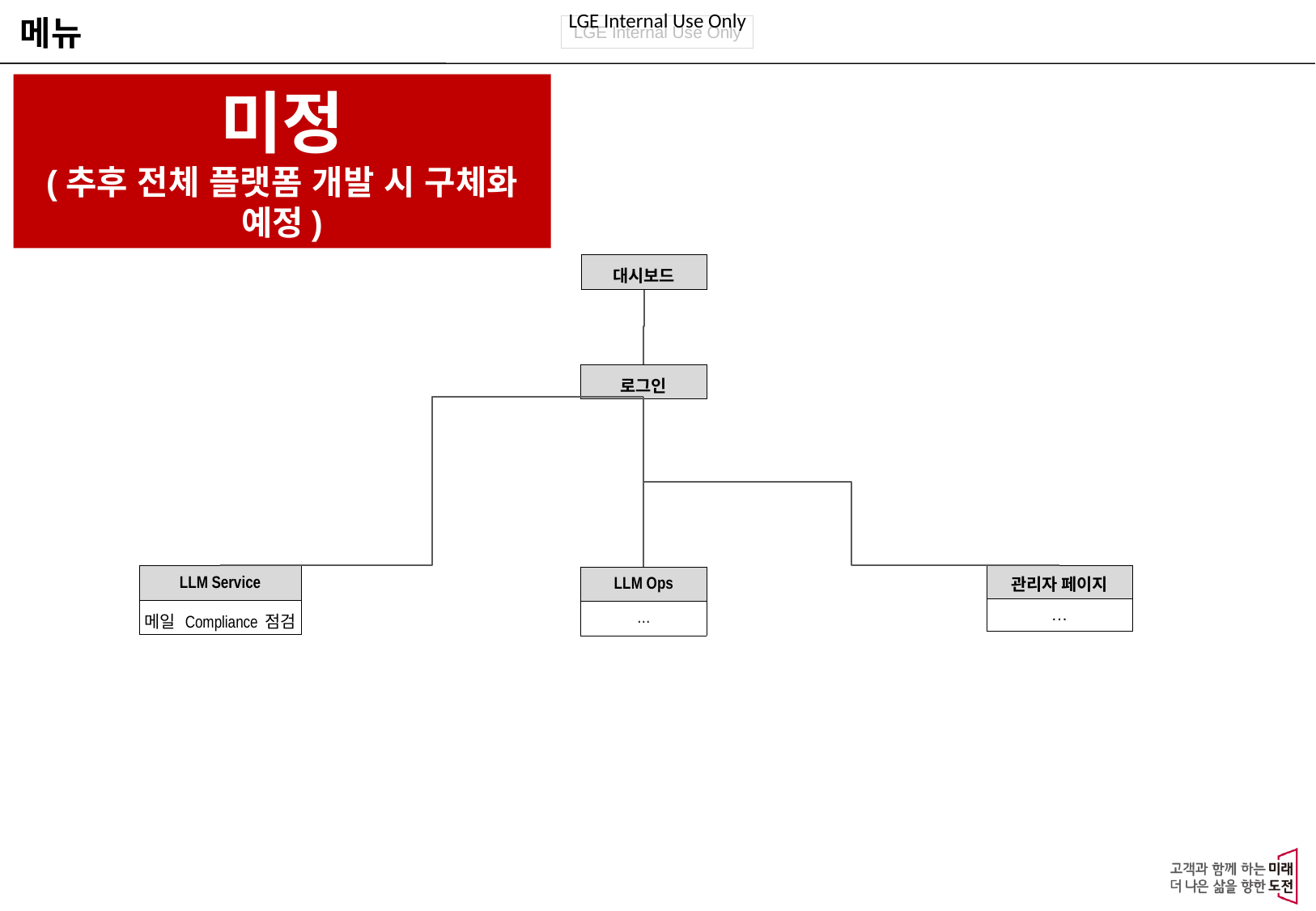

메뉴
미정
(추후 전체 플랫폼 개발 시 구체화 예정)
| 대시보드 |
| --- |
| 로그인 |
| --- |
| LLM Service |
| --- |
| 메일 Compliance 점검 |
| 관리자 페이지 |
| --- |
| … |
| LLM Ops |
| --- |
| … |